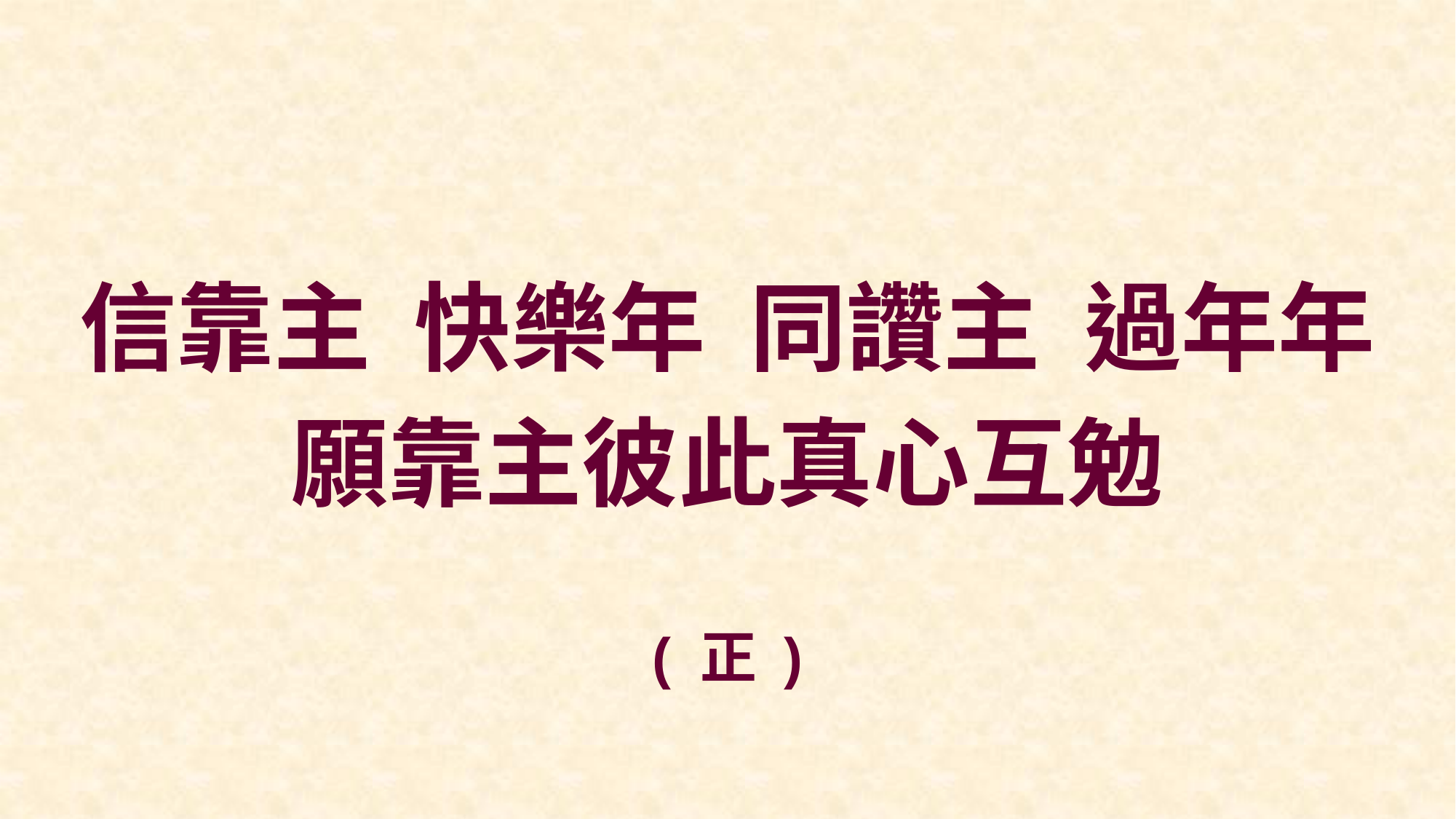

信靠主  快樂年  同讚主  過年年
願靠主彼此真心互勉
( 正 )